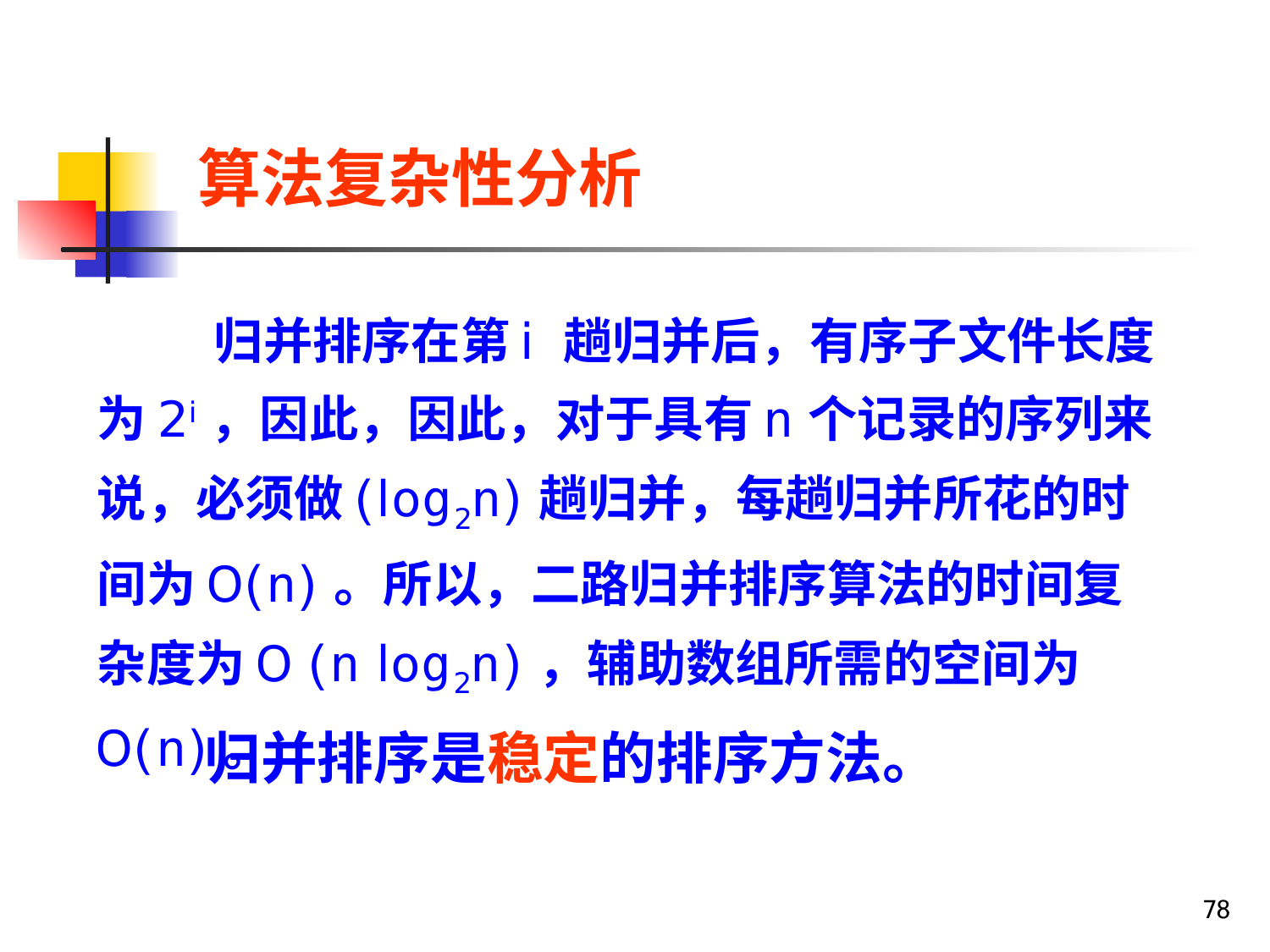

# 算法复杂性分析
        归并排序在第i 趟归并后，有序子文件长度为2i，因此，因此，对于具有n个记录的序列来说，必须做(log2n)趟归并，每趟归并所花的时间为O(n)。所以，二路归并排序算法的时间复杂度为O (n log2n)，辅助数组所需的空间为O(n)。
        归并排序是稳定的排序方法。
78